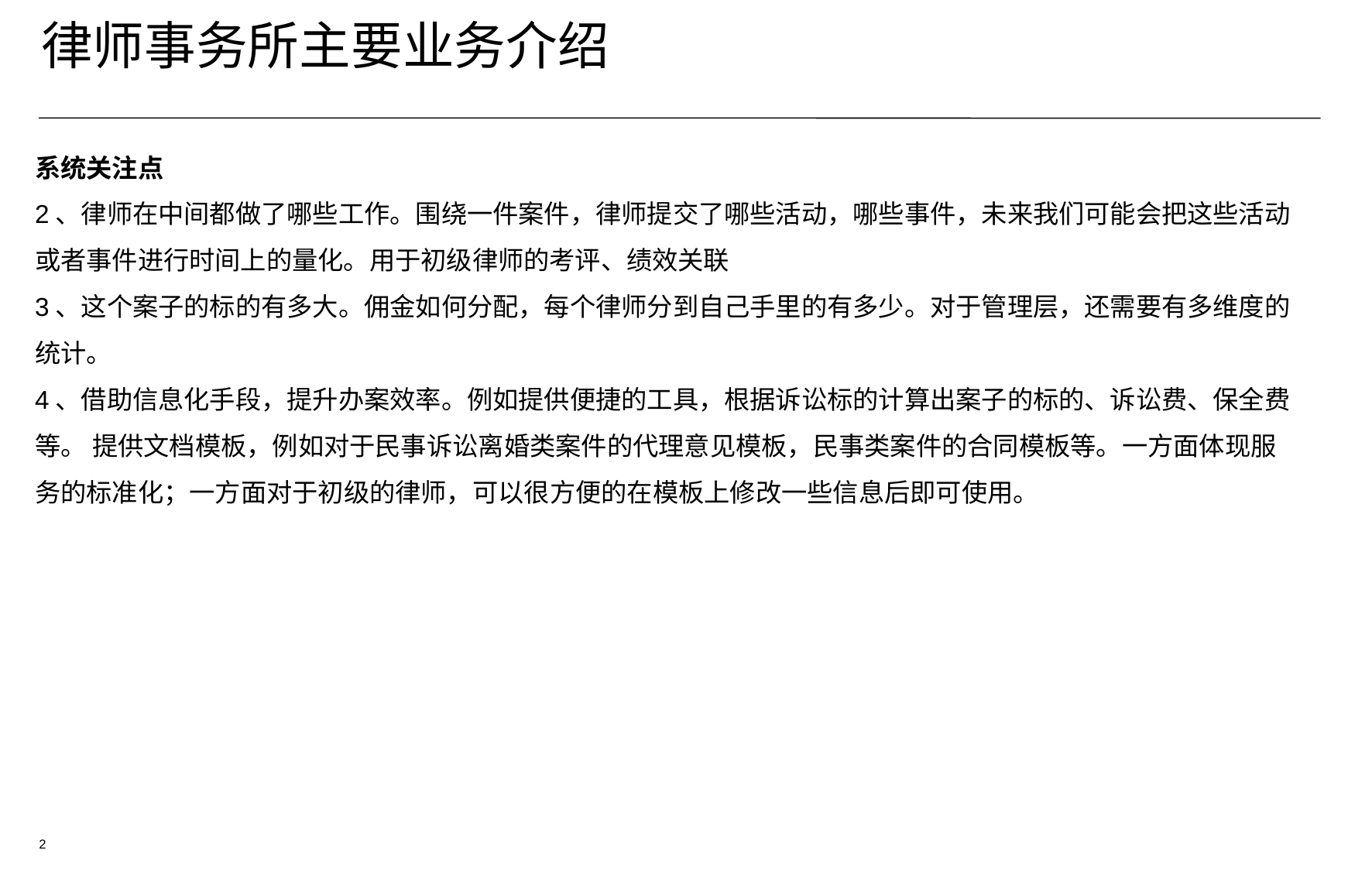

# 律师事务所主要业务介绍
系统关注点
2、律师在中间都做了哪些工作。围绕一件案件，律师提交了哪些活动，哪些事件，未来我们可能会把这些活动或者事件进行时间上的量化。用于初级律师的考评、绩效关联
3、这个案子的标的有多大。佣金如何分配，每个律师分到自己手里的有多少。对于管理层，还需要有多维度的统计。
4、借助信息化手段，提升办案效率。例如提供便捷的工具，根据诉讼标的计算出案子的标的、诉讼费、保全费等。 提供文档模板，例如对于民事诉讼离婚类案件的代理意见模板，民事类案件的合同模板等。一方面体现服务的标准化；一方面对于初级的律师，可以很方便的在模板上修改一些信息后即可使用。

2